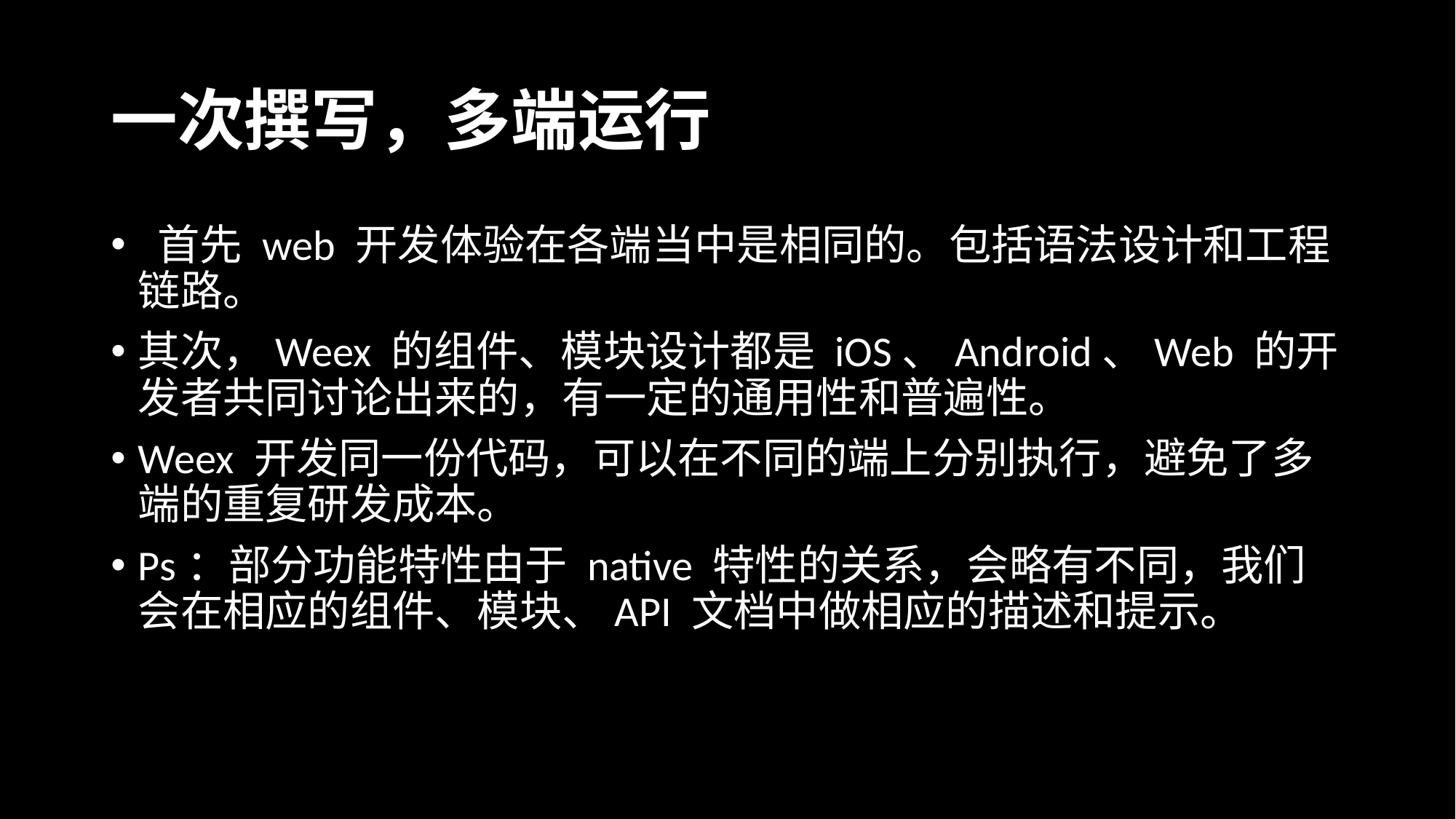

# 一次撰写，多端运行
 首先 web 开发体验在各端当中是相同的。包括语法设计和工程链路。
其次，Weex 的组件、模块设计都是 iOS、Android、Web 的开发者共同讨论出来的，有一定的通用性和普遍性。
Weex 开发同一份代码，可以在不同的端上分别执行，避免了多端的重复研发成本。
Ps：部分功能特性由于 native 特性的关系，会略有不同，我们会在相应的组件、模块、API 文档中做相应的描述和提示。